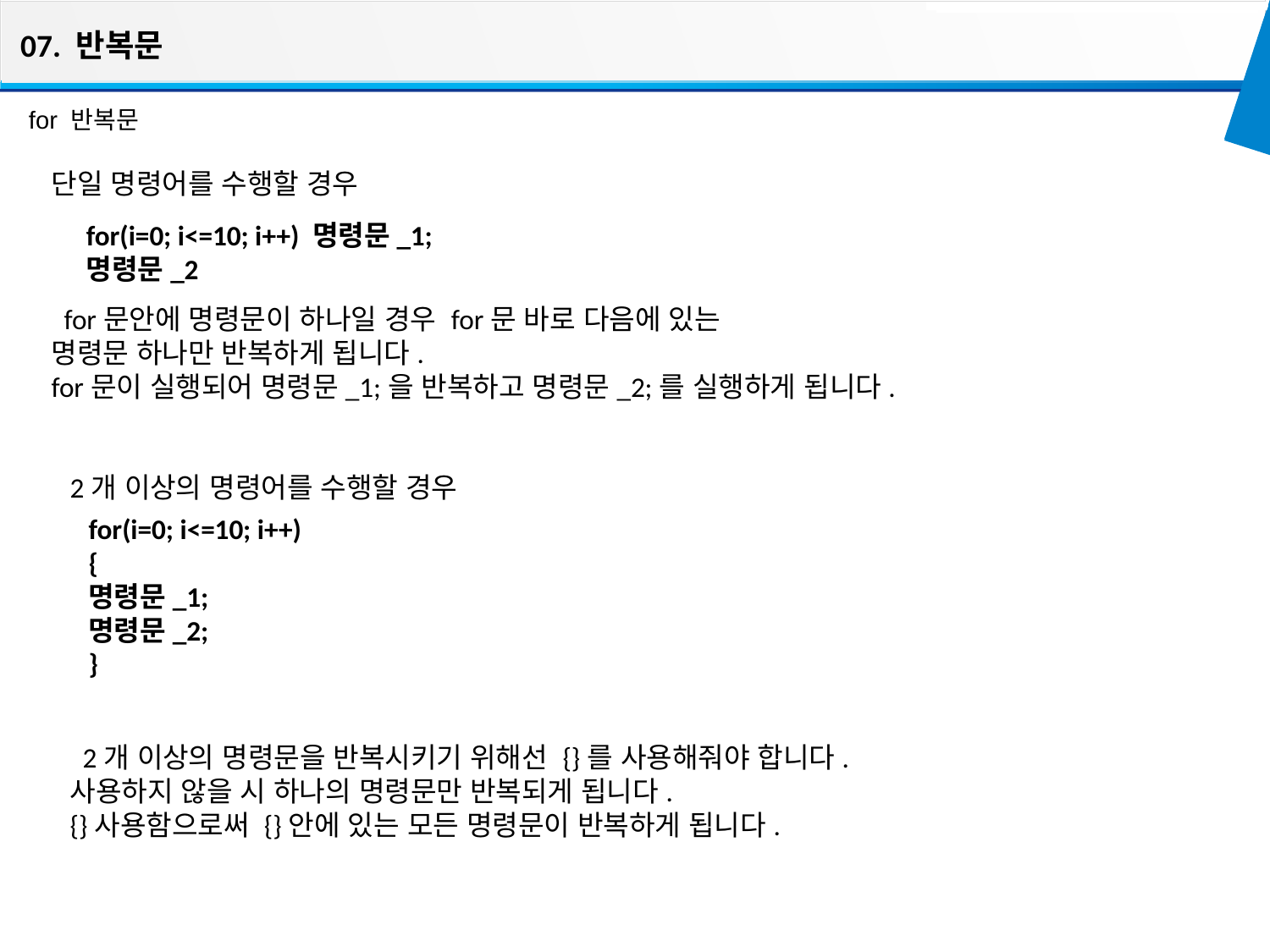

07. 반복문

for 반복문
단일 명령어를 수행할 경우

  for문안에 명령문이 하나일 경우 for문 바로 다음에 있는
명령문 하나만 반복하게 됩니다.
for문이 실행되어 명령문_1;을 반복하고 명령문_2;를 실행하게 됩니다.
for(i=0; i<=10; i++) 명령문_1;
명령문_2
2개 이상의 명령어를 수행할 경우

  2개 이상의 명령문을 반복시키기 위해선 {}를 사용해줘야 합니다.
사용하지 않을 시 하나의 명령문만 반복되게 됩니다.
{}사용함으로써 {}안에 있는 모든 명령문이 반복하게 됩니다.

for(i=0; i<=10; i++)
{
명령문_1;
명령문_2;
}